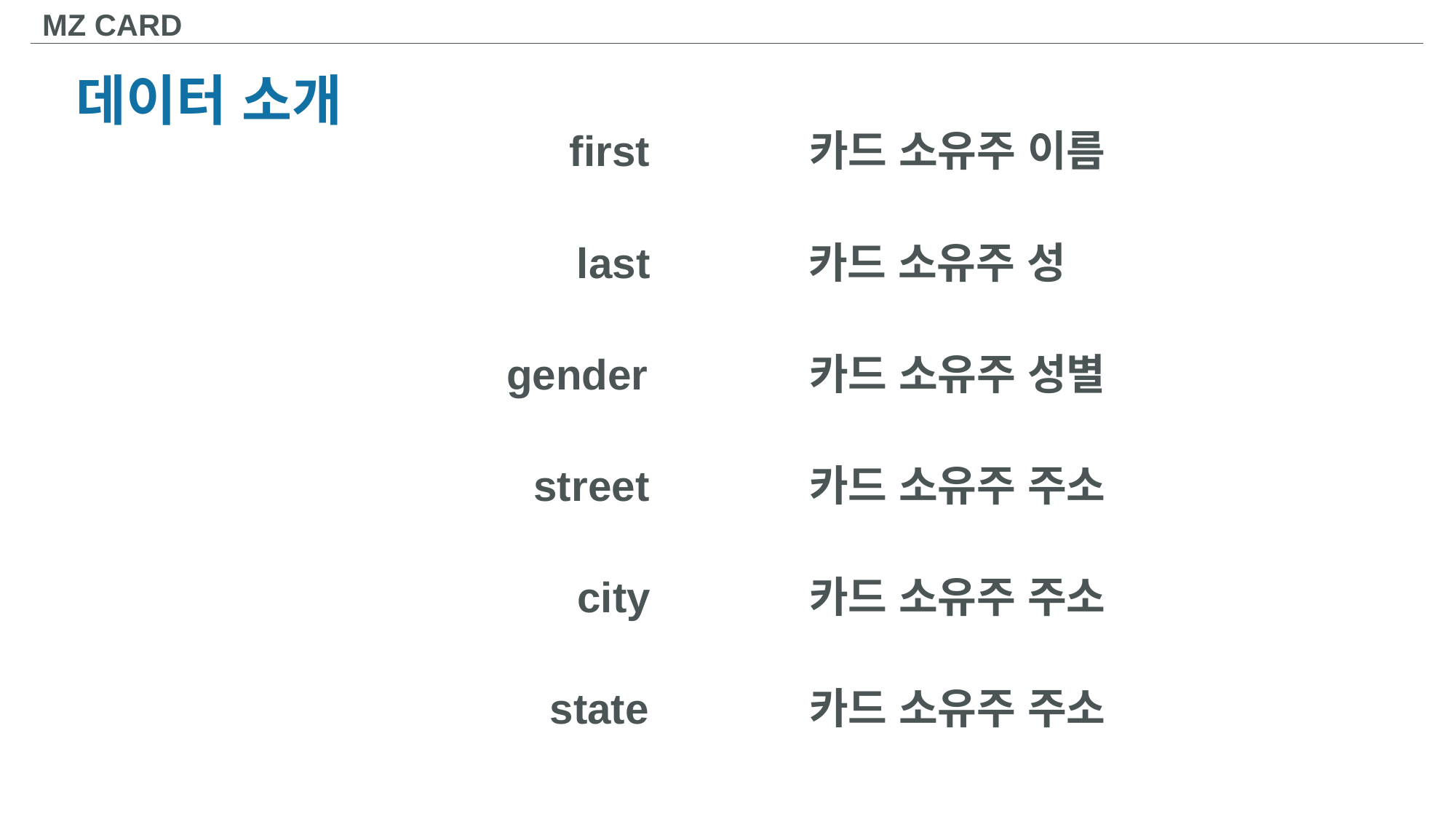

MZ CARD
데이터 소개
first
카드 소유주 이름
last
카드 소유주 성
gender
카드 소유주 성별
street
카드 소유주 주소
city
카드 소유주 주소
state
카드 소유주 주소